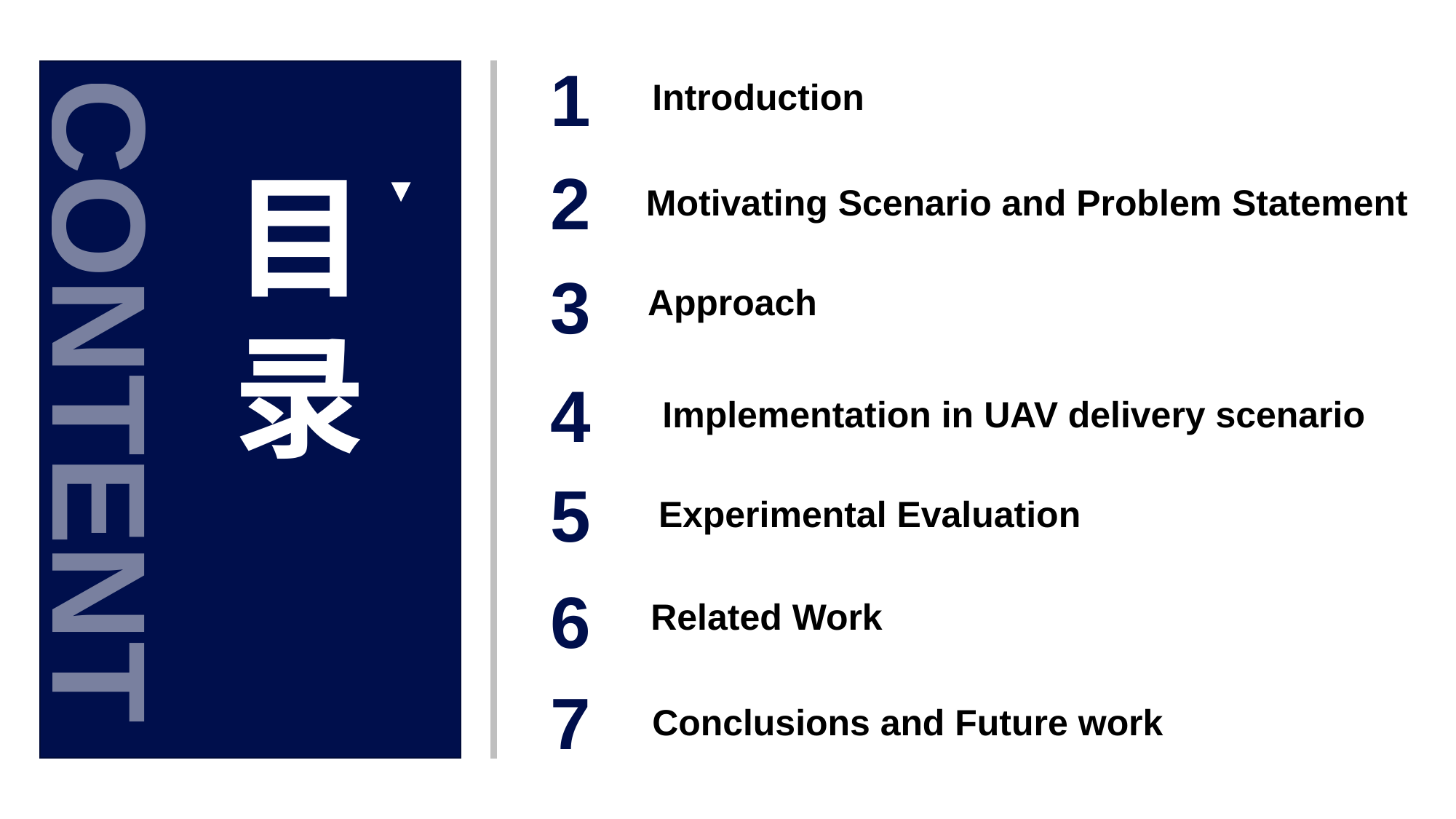

1

CONTENT
Introduction
目录
2
Motivating Scenario and Problem Statement

3
Approach
4
Implementation in UAV delivery scenario
5
Experimental Evaluation
6
Related Work
7
Conclusions and Future work